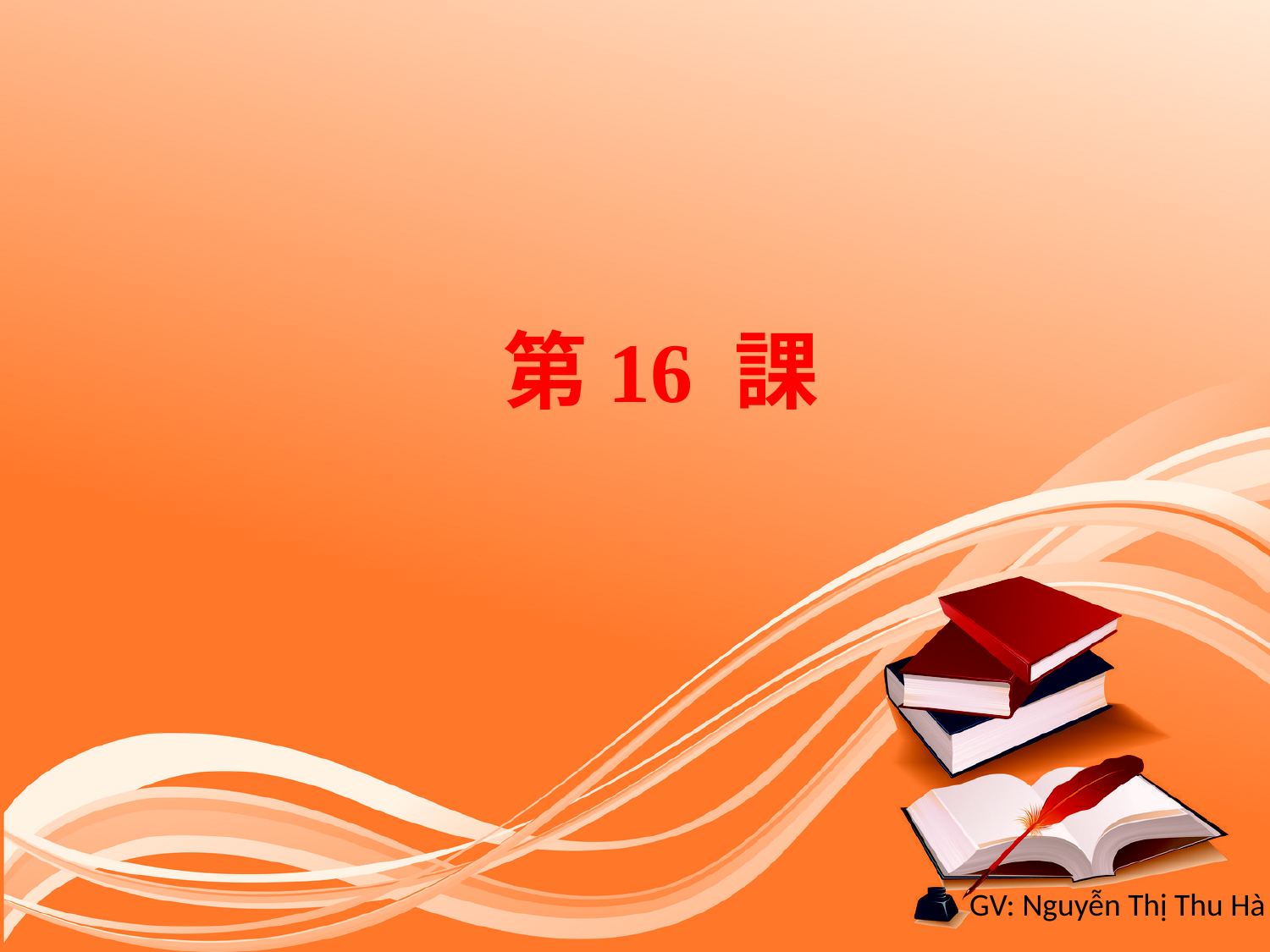

第16 課
GV: Nguyễn Thị Thu Hà